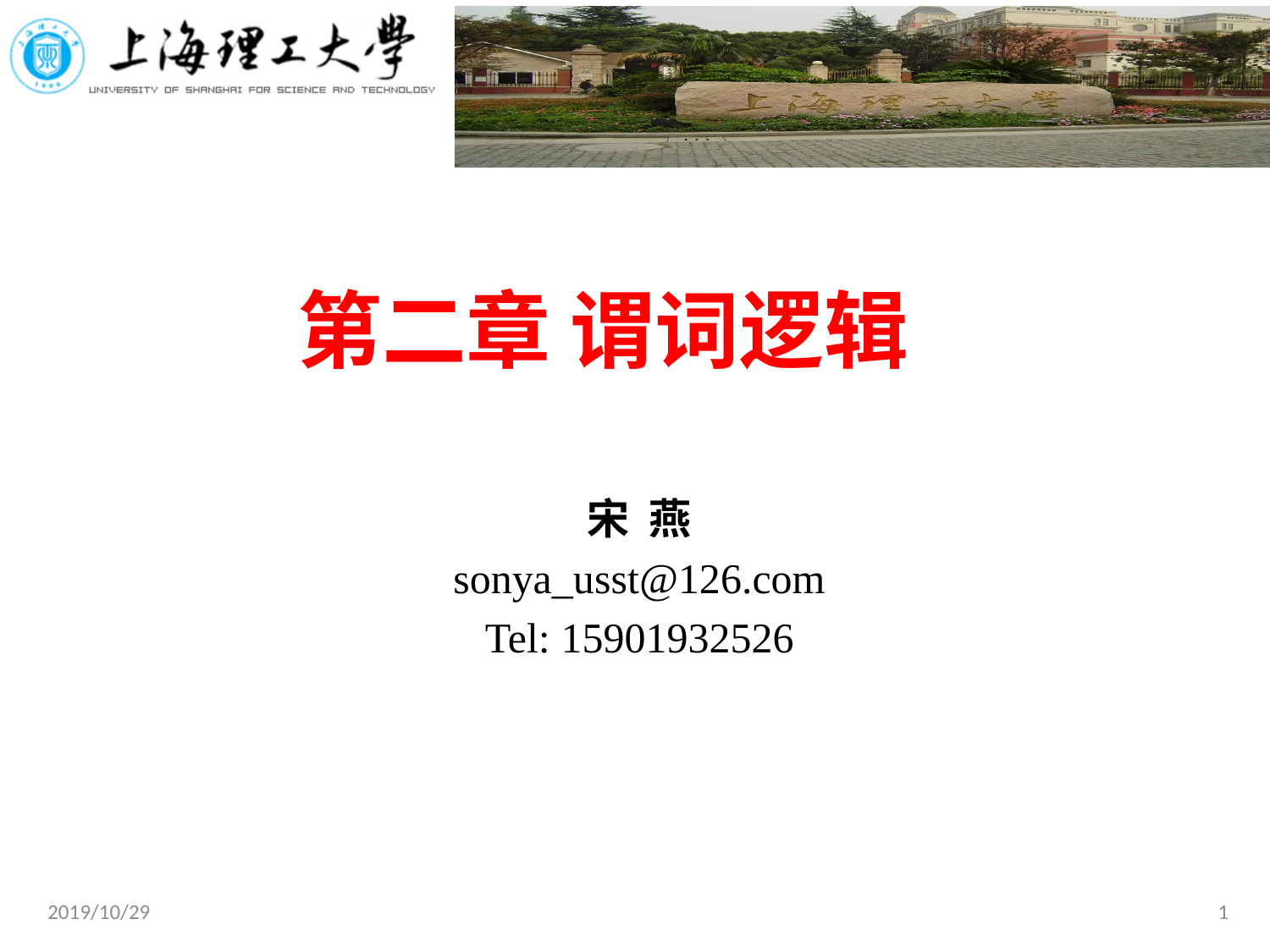

# 第二章 谓词逻辑
宋  燕
sonya_usst@126.com
Tel: 15901932526
2019/10/29
1